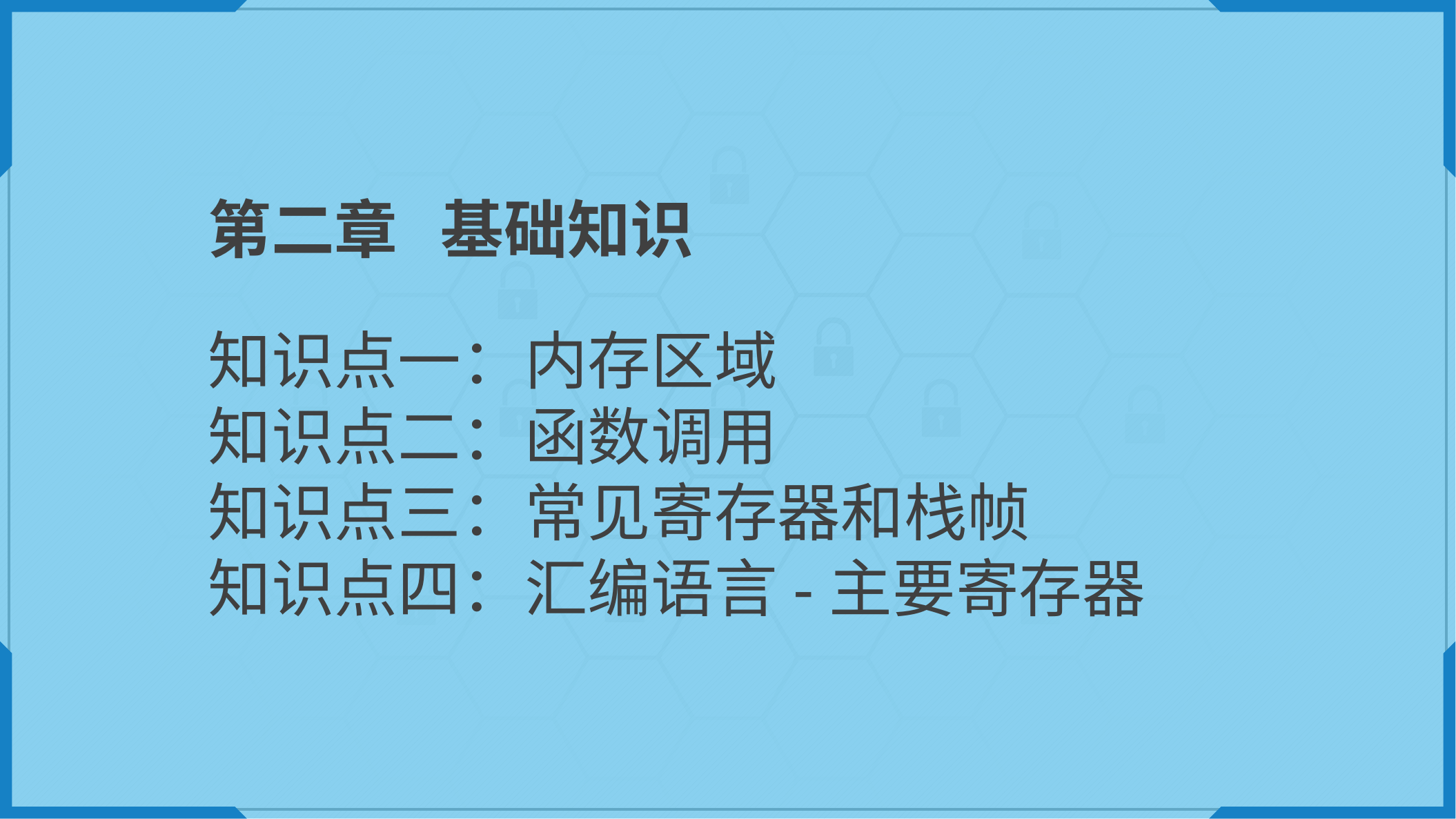

第二章   基础知识

知识点一：内存区域
知识点二：函数调用
知识点三：常见寄存器和栈帧
知识点四：汇编语言-主要寄存器